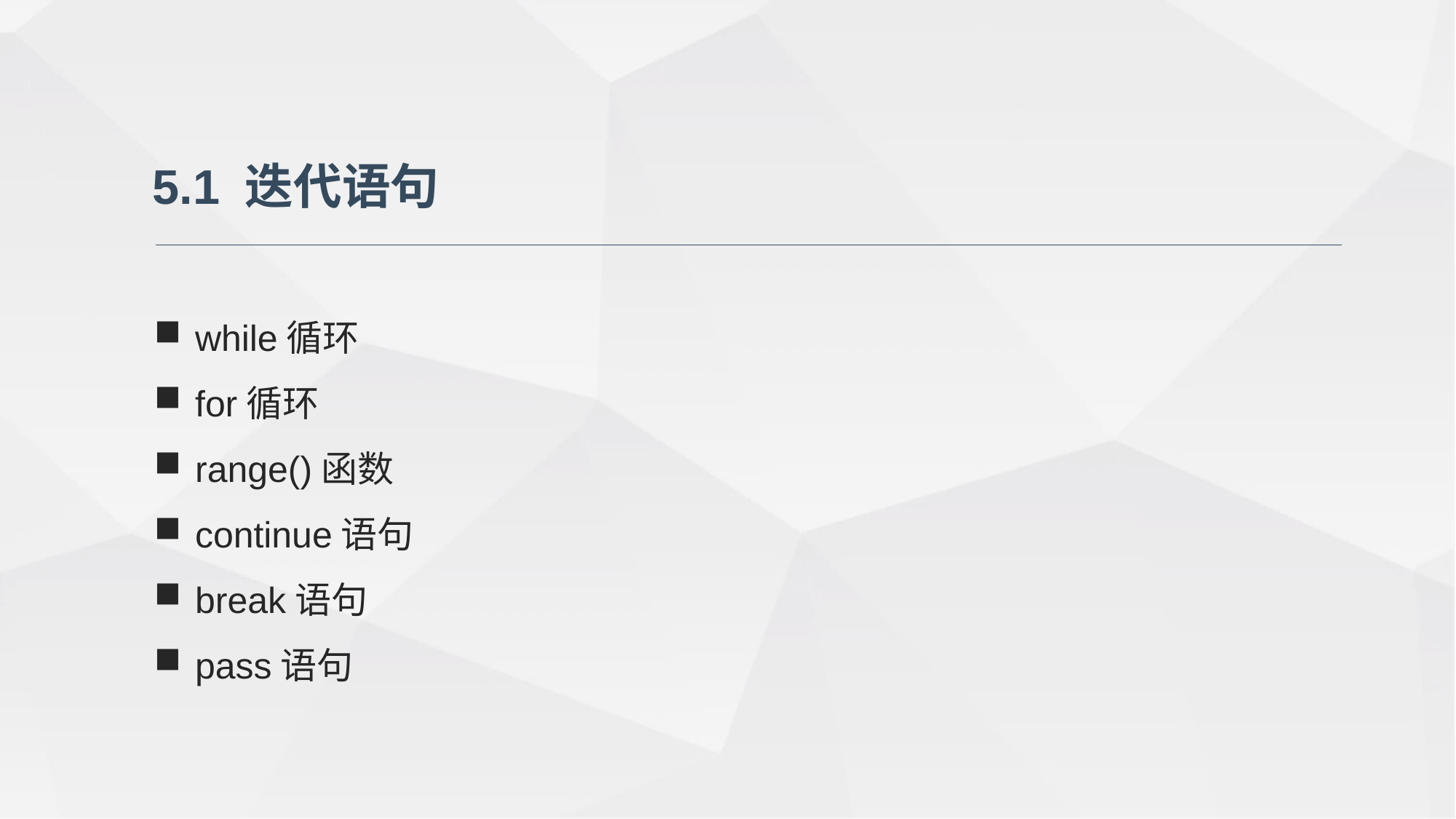

5.1 迭代语句
while循环
for循环
range()函数
continue语句
break语句
pass语句